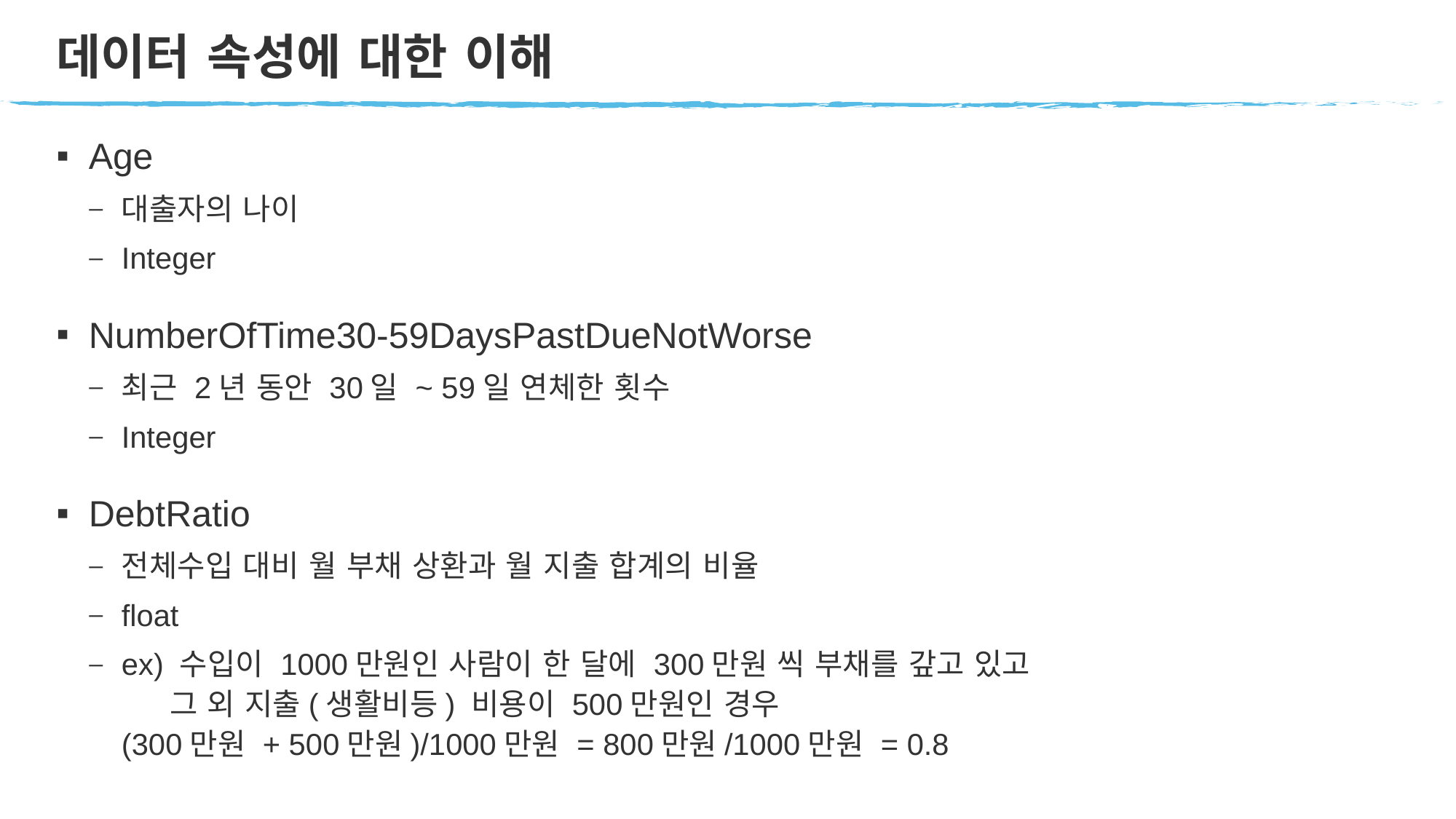

데이터 속성에 대한 이해
Age
대출자의 나이
Integer
NumberOfTime30-59DaysPastDueNotWorse
최근 2년 동안 30일 ~ 59일 연체한 횟수
Integer
DebtRatio
전체수입 대비 월 부채 상환과 월 지출 합계의 비율
float
ex) 수입이 1000만원인 사람이 한 달에 300만원 씩 부채를 갚고 있고 
     그 외 지출(생활비등) 비용이 500만원인 경우
(300만원 + 500만원)/1000만원 = 800만원/1000만원 = 0.8